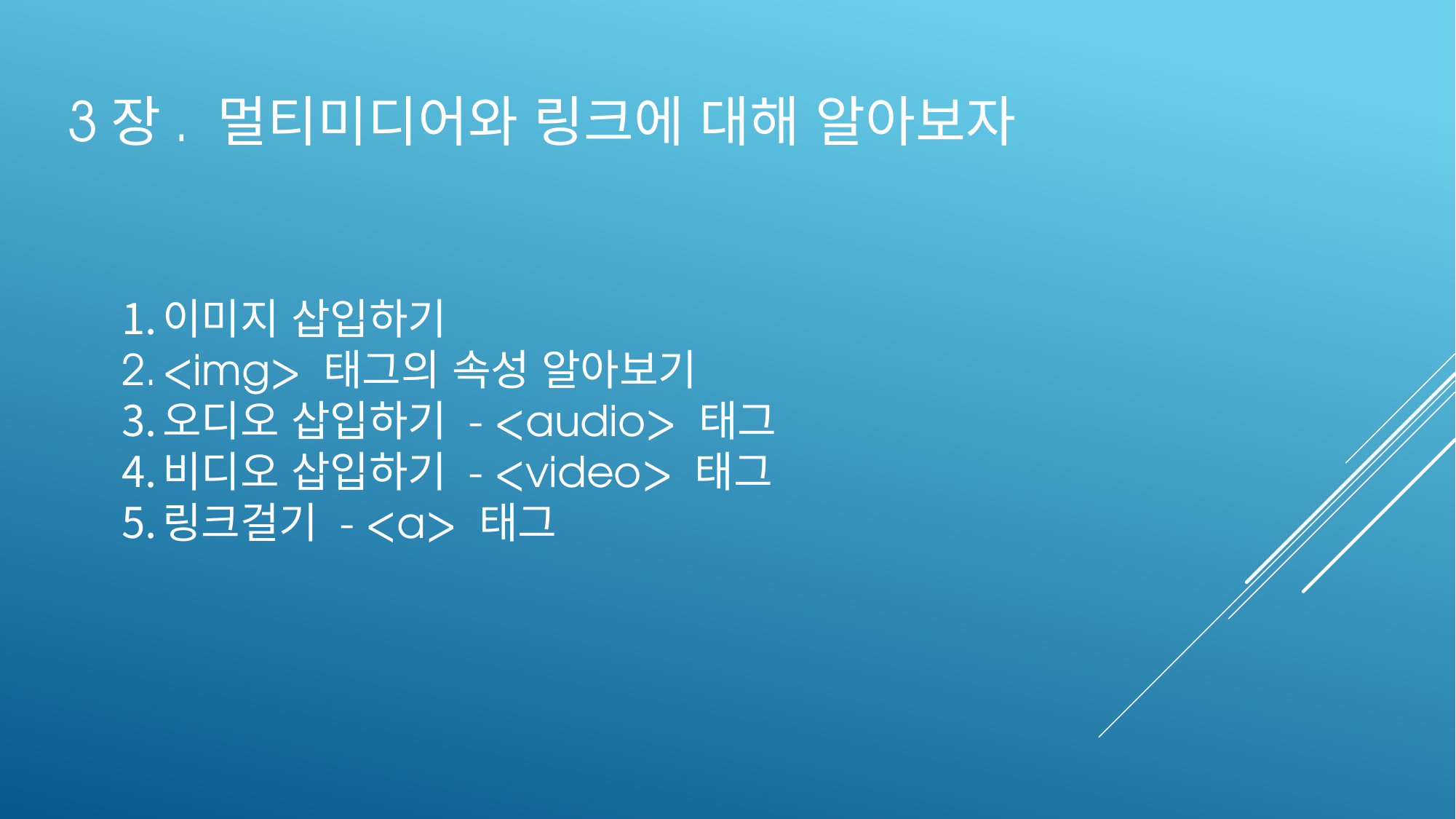

# 3장. 멀티미디어와 링크에 대해 알아보자
이미지 삽입하기
<img> 태그의 속성 알아보기
오디오 삽입하기 - <audio> 태그
비디오 삽입하기 - <video> 태그
링크걸기 - <a> 태그